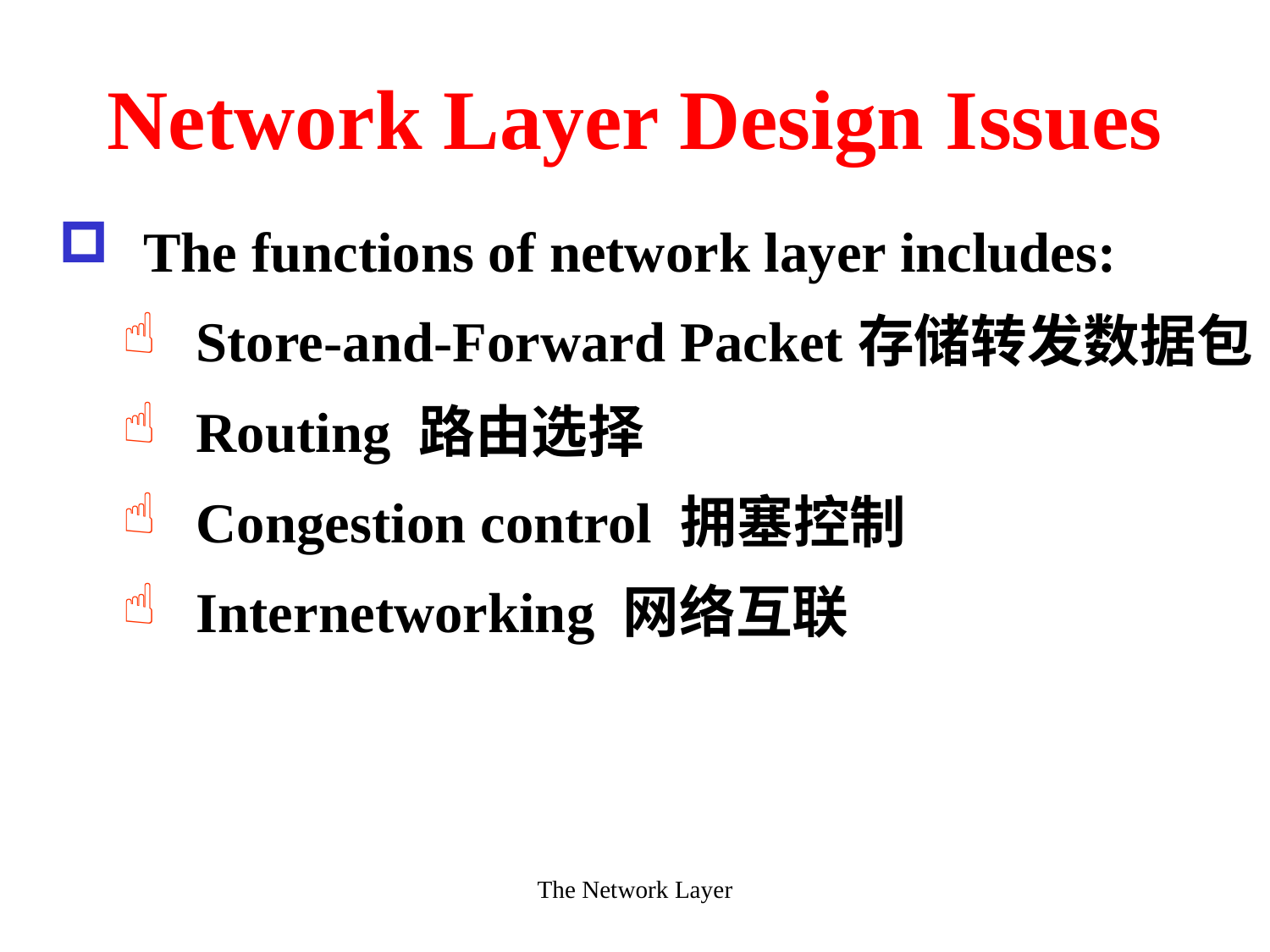

# Network Layer Design Issues
The functions of network layer includes:
Store-and-Forward Packet存储转发数据包
Routing 路由选择
Congestion control 拥塞控制
Internetworking 网络互联

The Network Layer
5